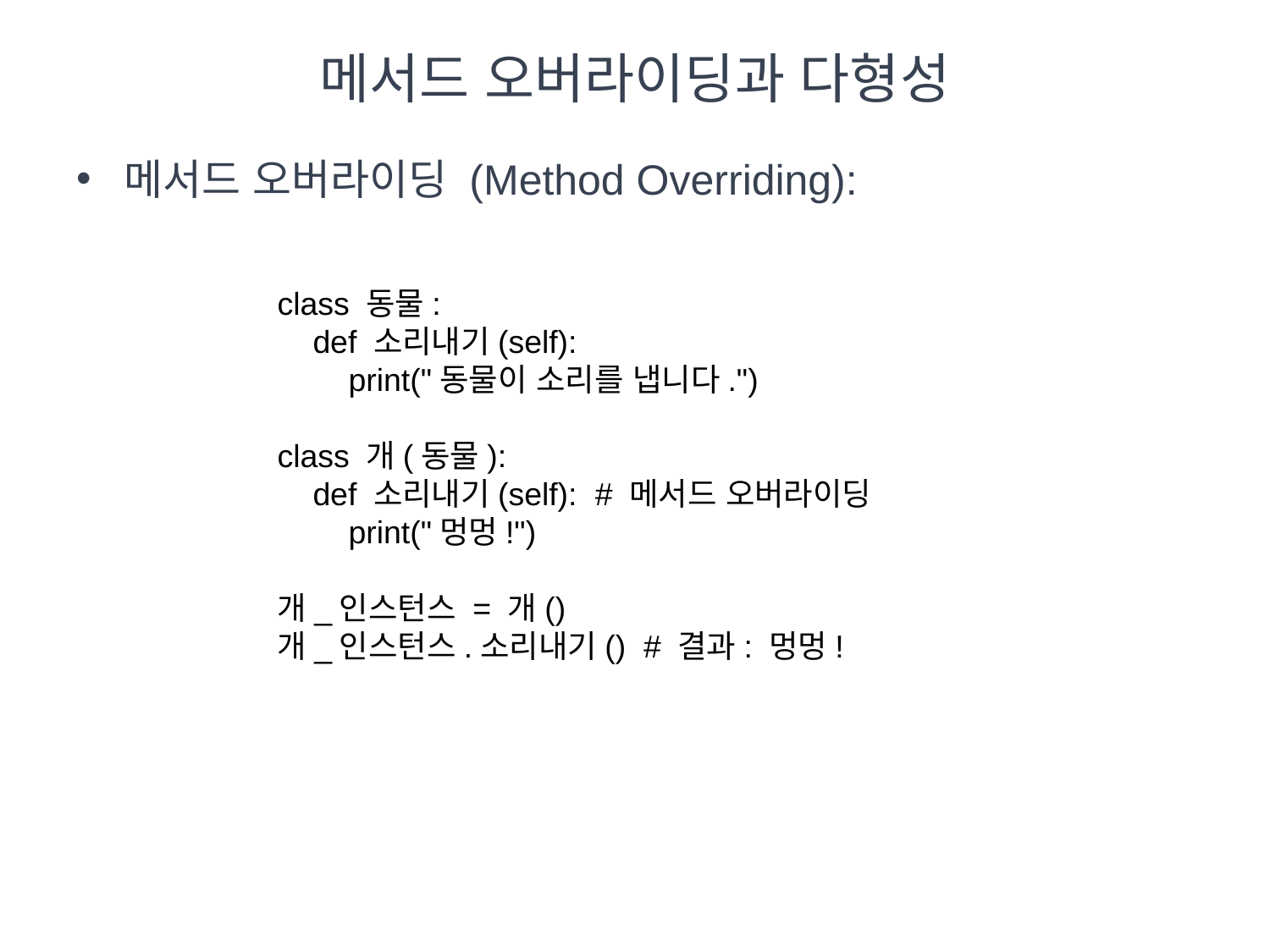

# 메서드 오버라이딩과 다형성
메서드 오버라이딩 (Method Overriding):
class 동물:
    def 소리내기(self):
        print("동물이 소리를 냅니다.")

class 개(동물):
    def 소리내기(self):  # 메서드 오버라이딩
        print("멍멍!")

개_인스턴스 = 개()
개_인스턴스.소리내기()  # 결과: 멍멍!